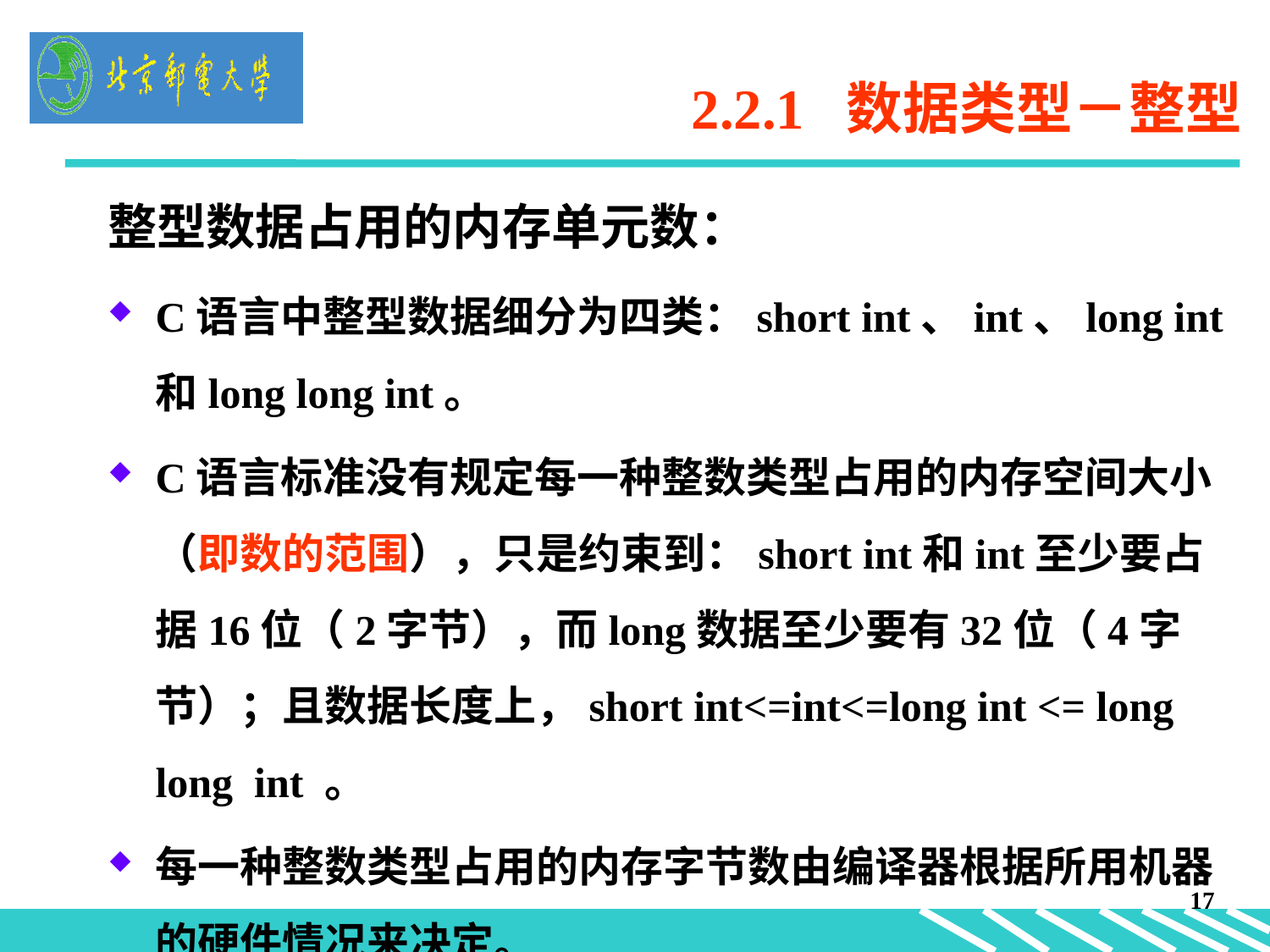

# 2.2.1  数据类型－整型
整型数据占用的内存单元数：
C语言中整型数据细分为四类：short int、int、long int和long long int。
C语言标准没有规定每一种整数类型占用的内存空间大小（即数的范围），只是约束到：short int和int至少要占据16位（2字节），而long数据至少要有32位（4字节）；且数据长度上，short int<=int<=long int <= long long  int 。
每一种整数类型占用的内存字节数由编译器根据所用机器的硬件情况来决定。

17